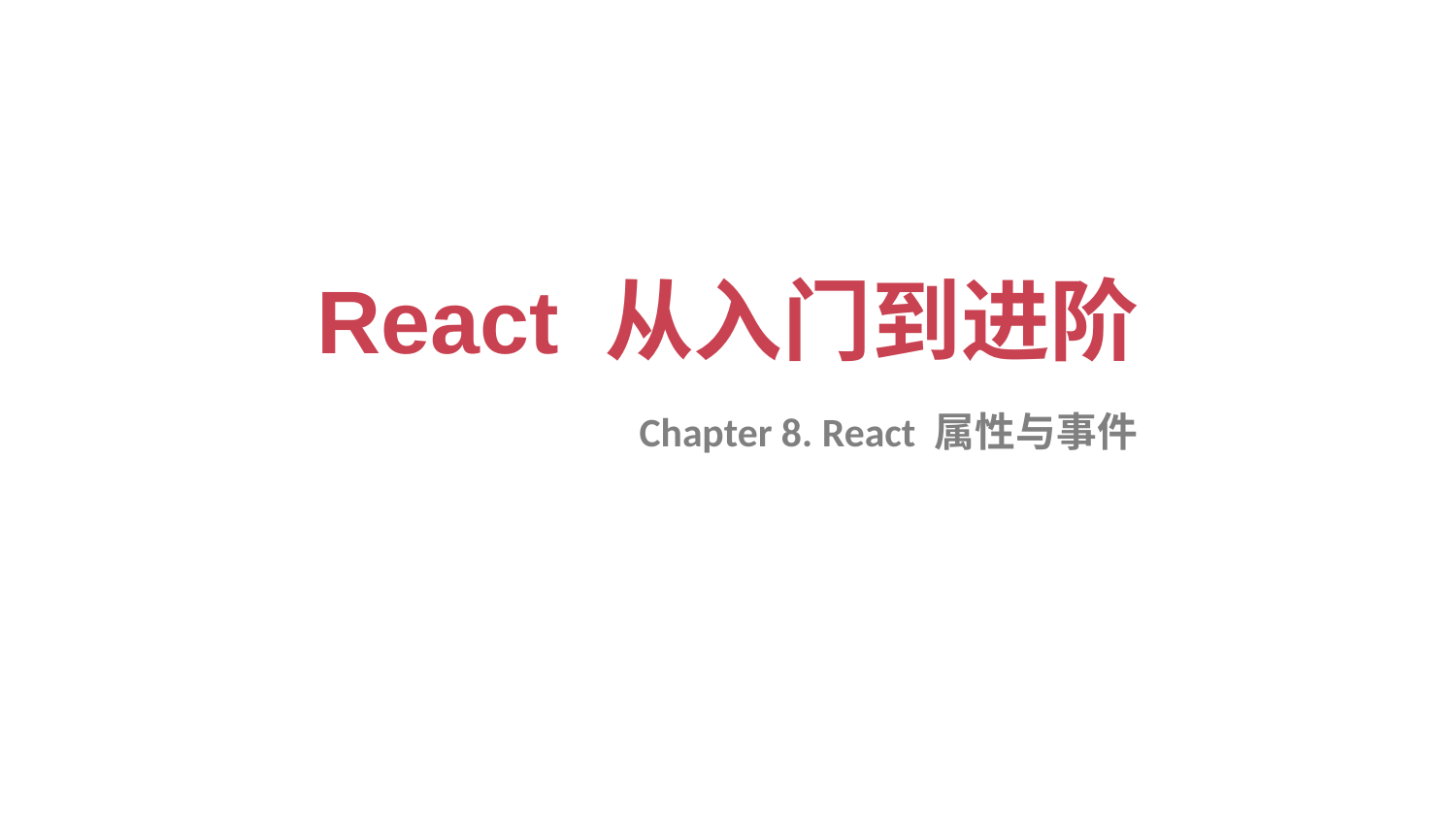

# React 从入门到进阶
Chapter 8. React 属性与事件